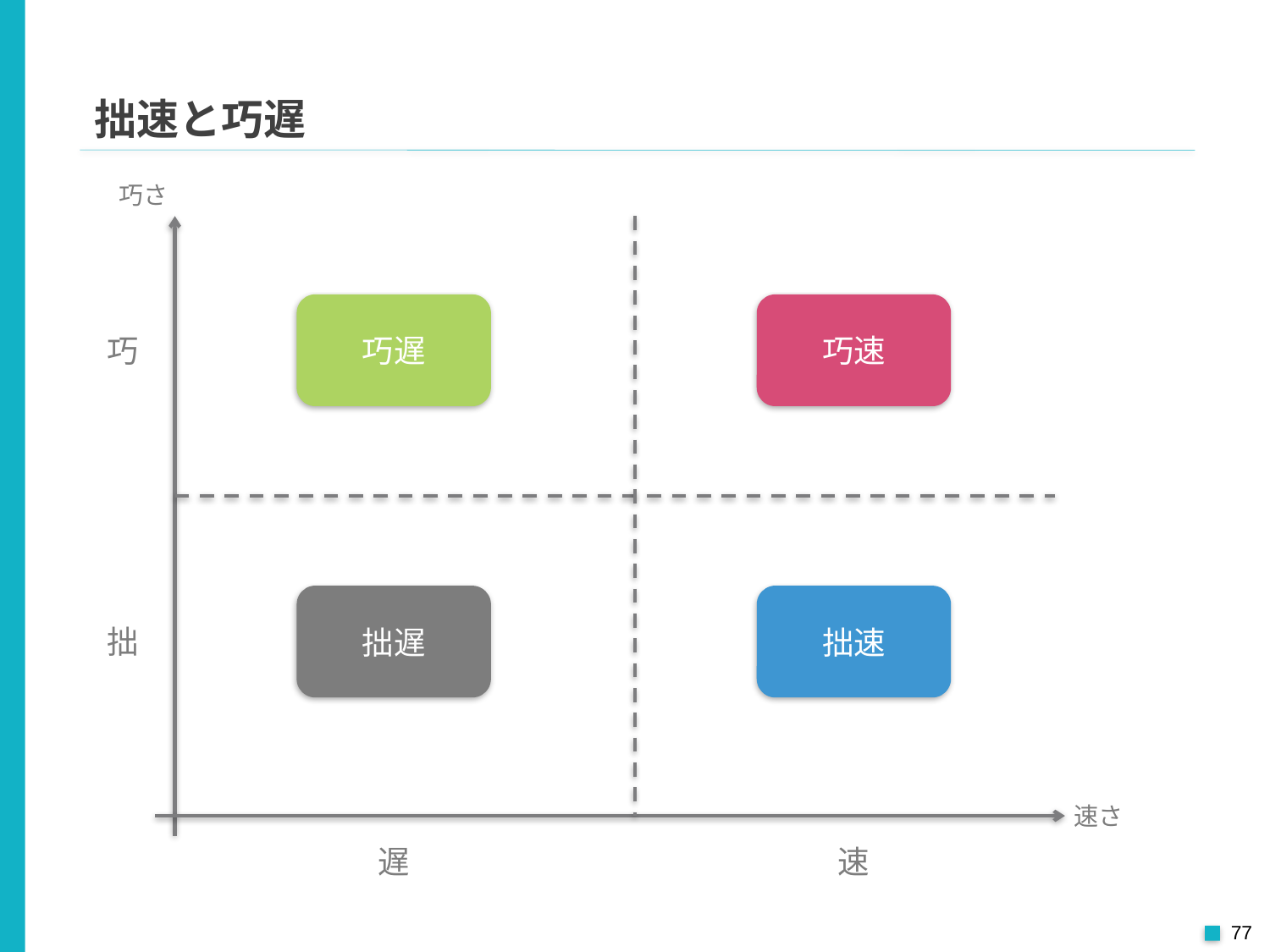

拙速と巧遅
巧さ
巧遅
巧速
巧
拙遅
拙速
拙
速さ
遅
速